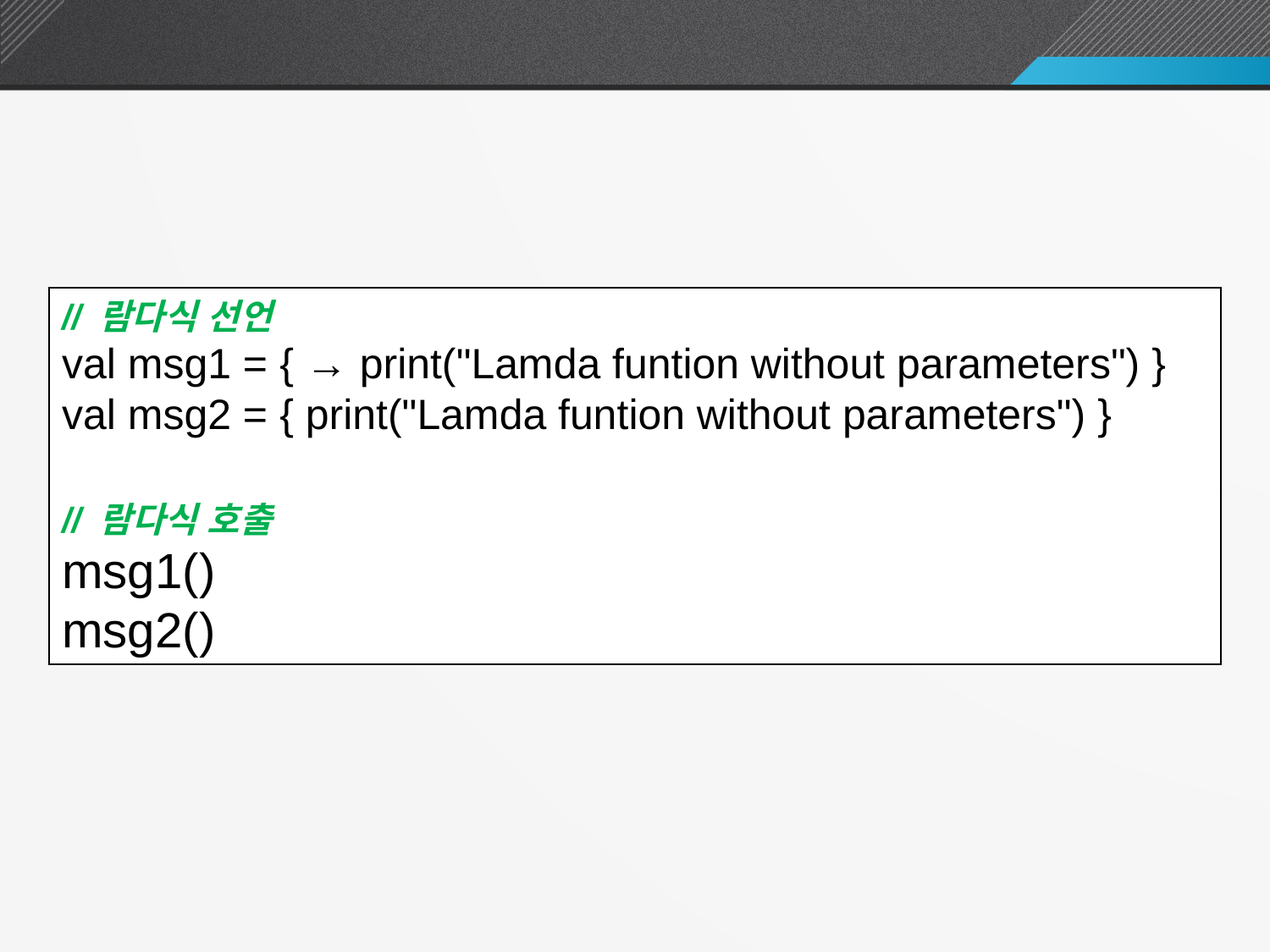

매개변수가 없는 람다식
// 람다식 선언
val msg1 = { → print("Lamda funtion without parameters") }
val msg2 = { print("Lamda funtion without parameters") }

// 람다식 호출
msg1()
msg2()